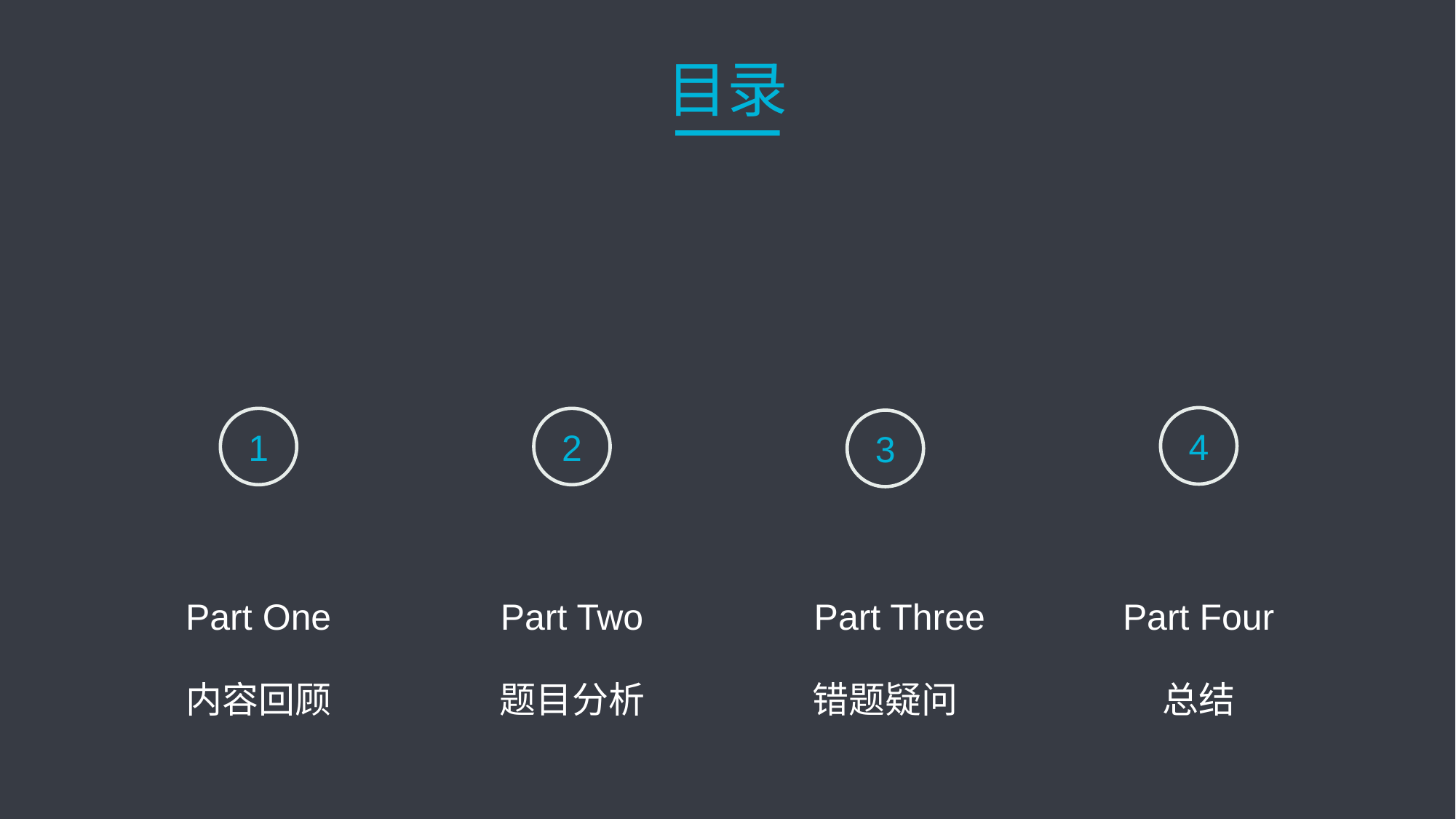

目录

4
1
2
3
Part One
内容回顾
Part Two
题目分析
Part Three
错题疑问
Part Four
总结